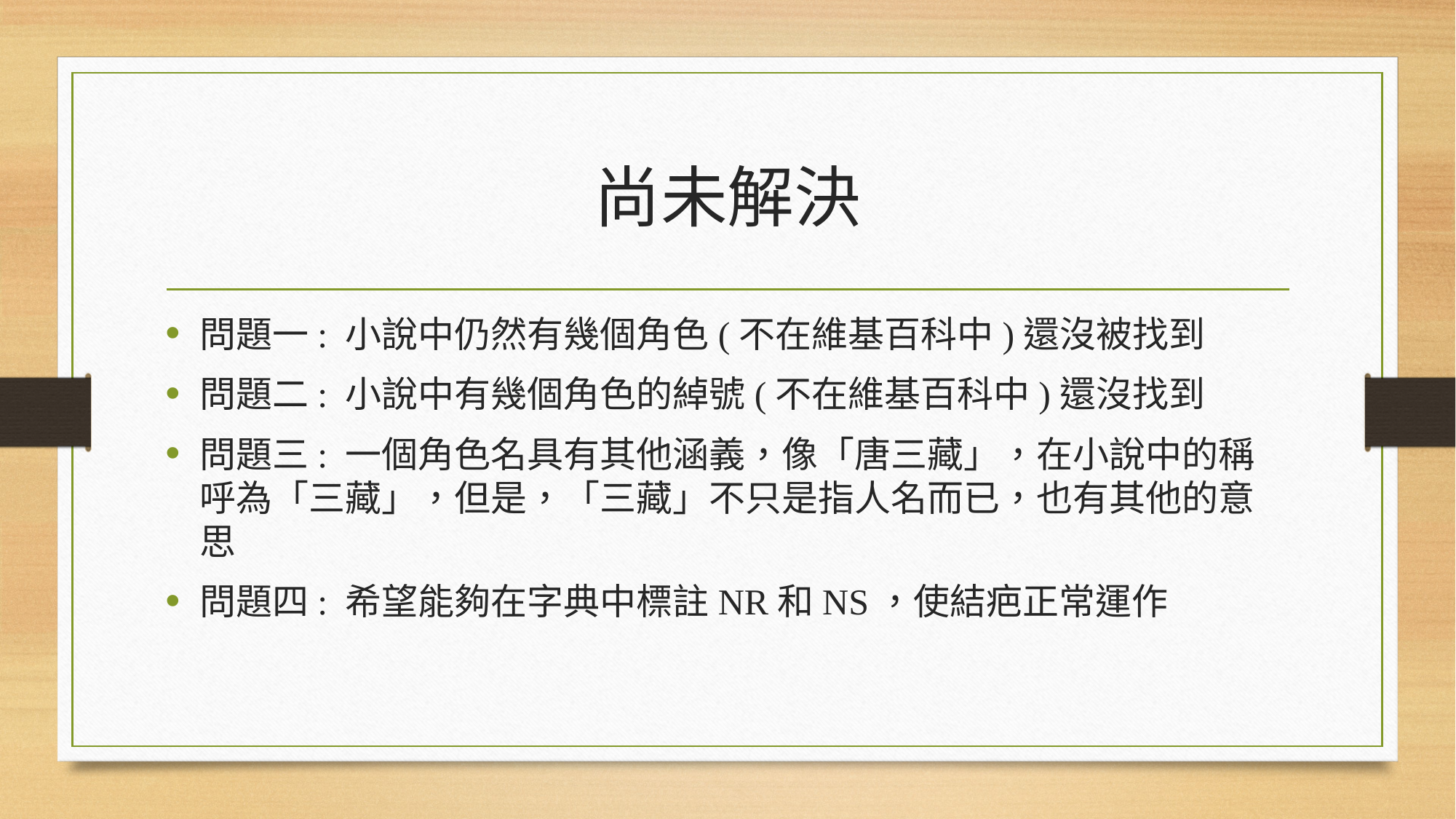

# 尚未解決
問題一: 小說中仍然有幾個角色(不在維基百科中)還沒被找到
問題二: 小說中有幾個角色的綽號(不在維基百科中)還沒找到
問題三: 一個角色名具有其他涵義，像「唐三藏」，在小說中的稱呼為「三藏」，但是，「三藏」不只是指人名而已，也有其他的意思
問題四: 希望能夠在字典中標註NR和NS，使結疤正常運作